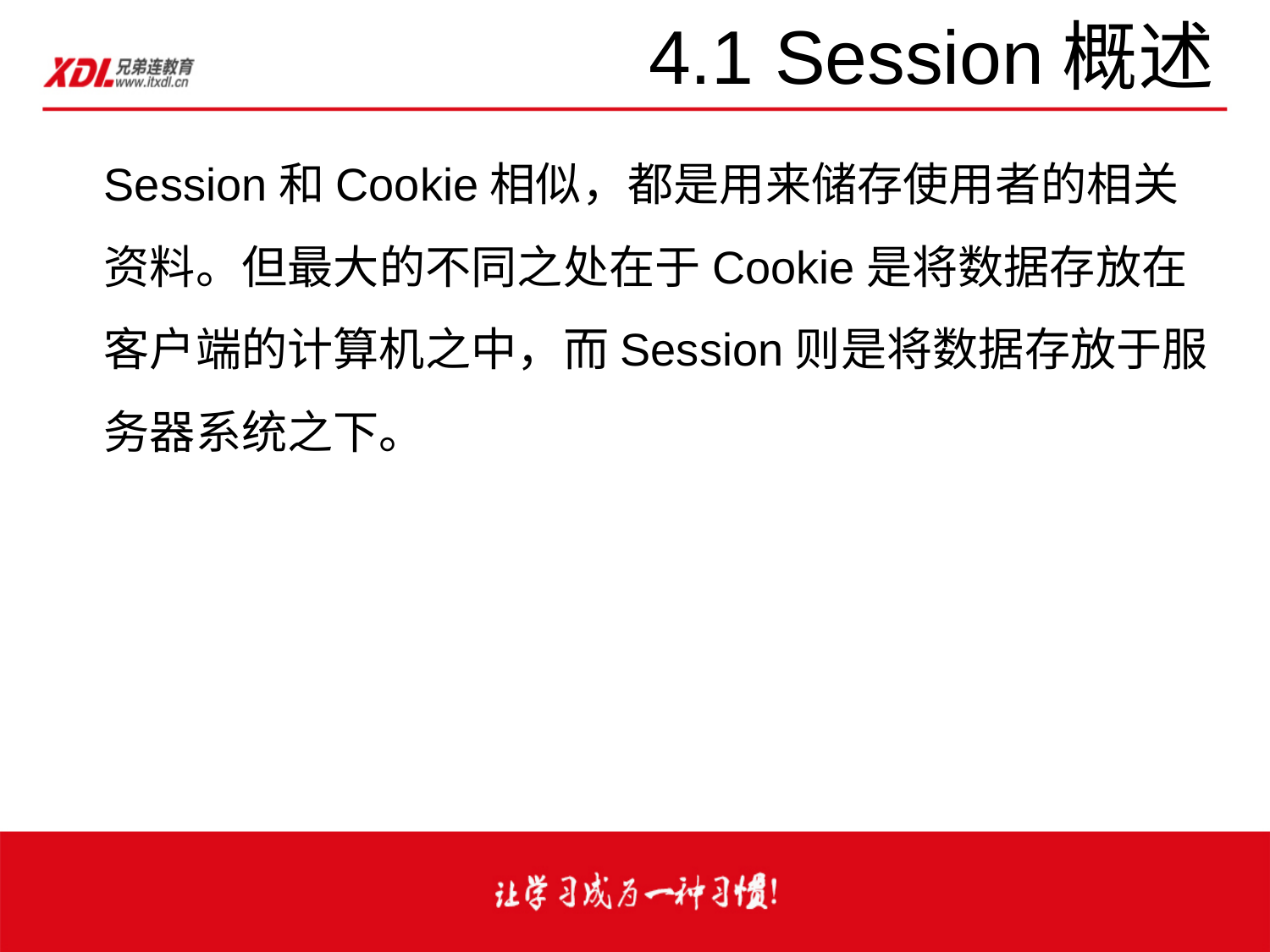

# 4.1 Session概述
	Session和Cookie相似，都是用来储存使用者的相关资料。但最大的不同之处在于Cookie是将数据存放在客户端的计算机之中，而Session则是将数据存放于服务器系统之下。